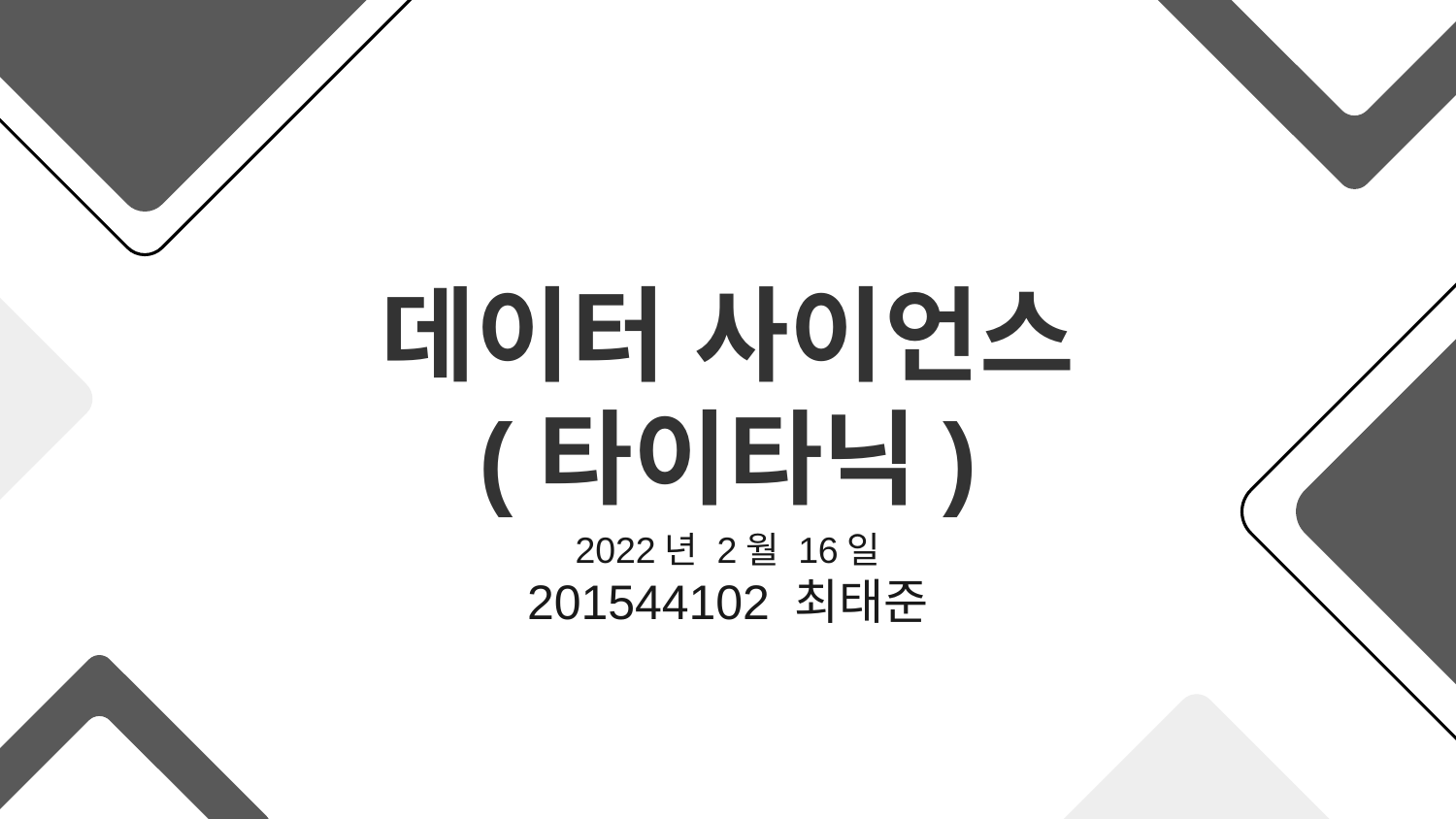

# 데이터 사이언스 (타이타닉)
2022년 2월 16일
201544102 최태준